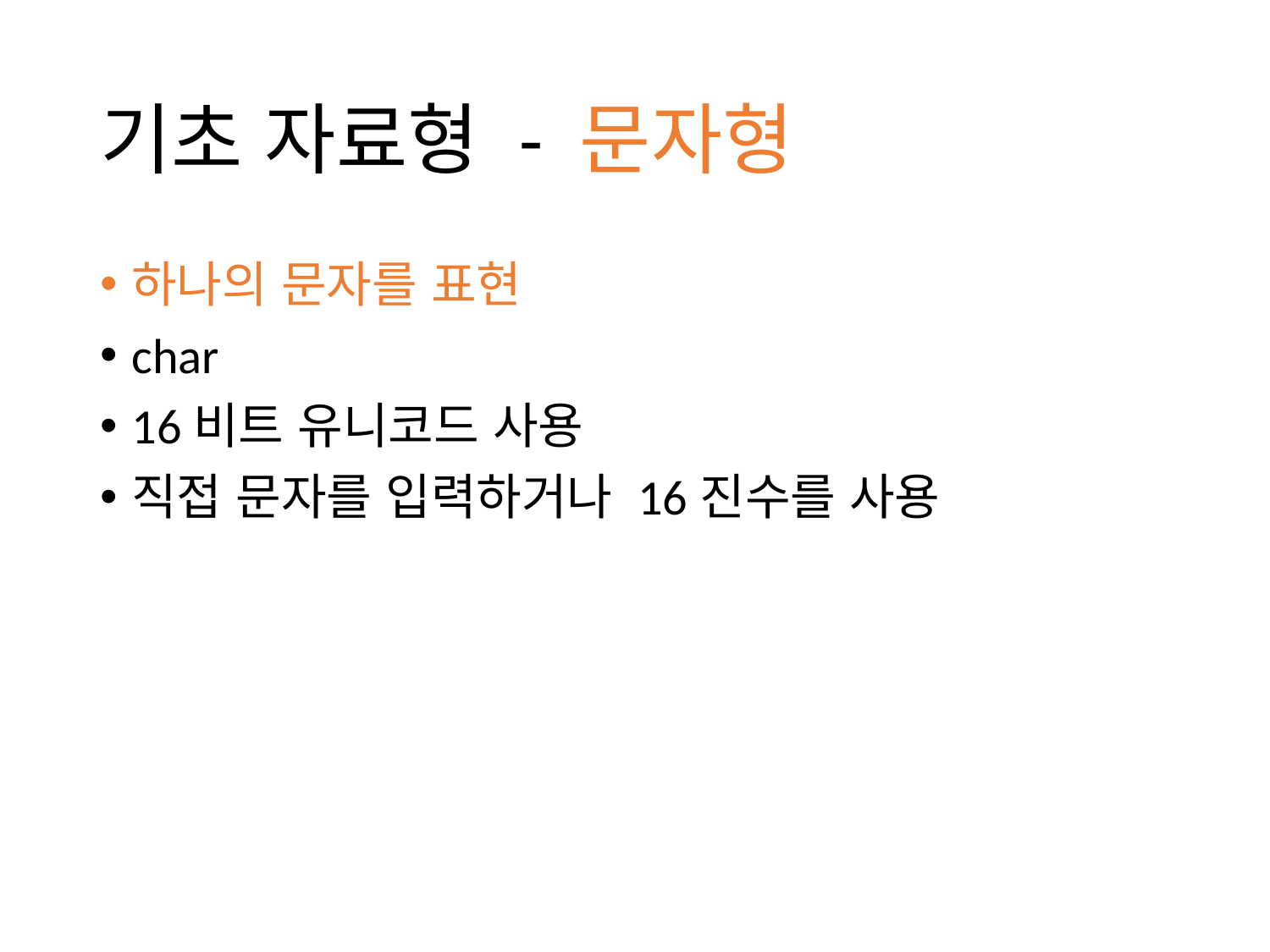

# 기초 자료형 - 문자형
하나의 문자를 표현
char
16비트 유니코드 사용
직접 문자를 입력하거나 16진수를 사용